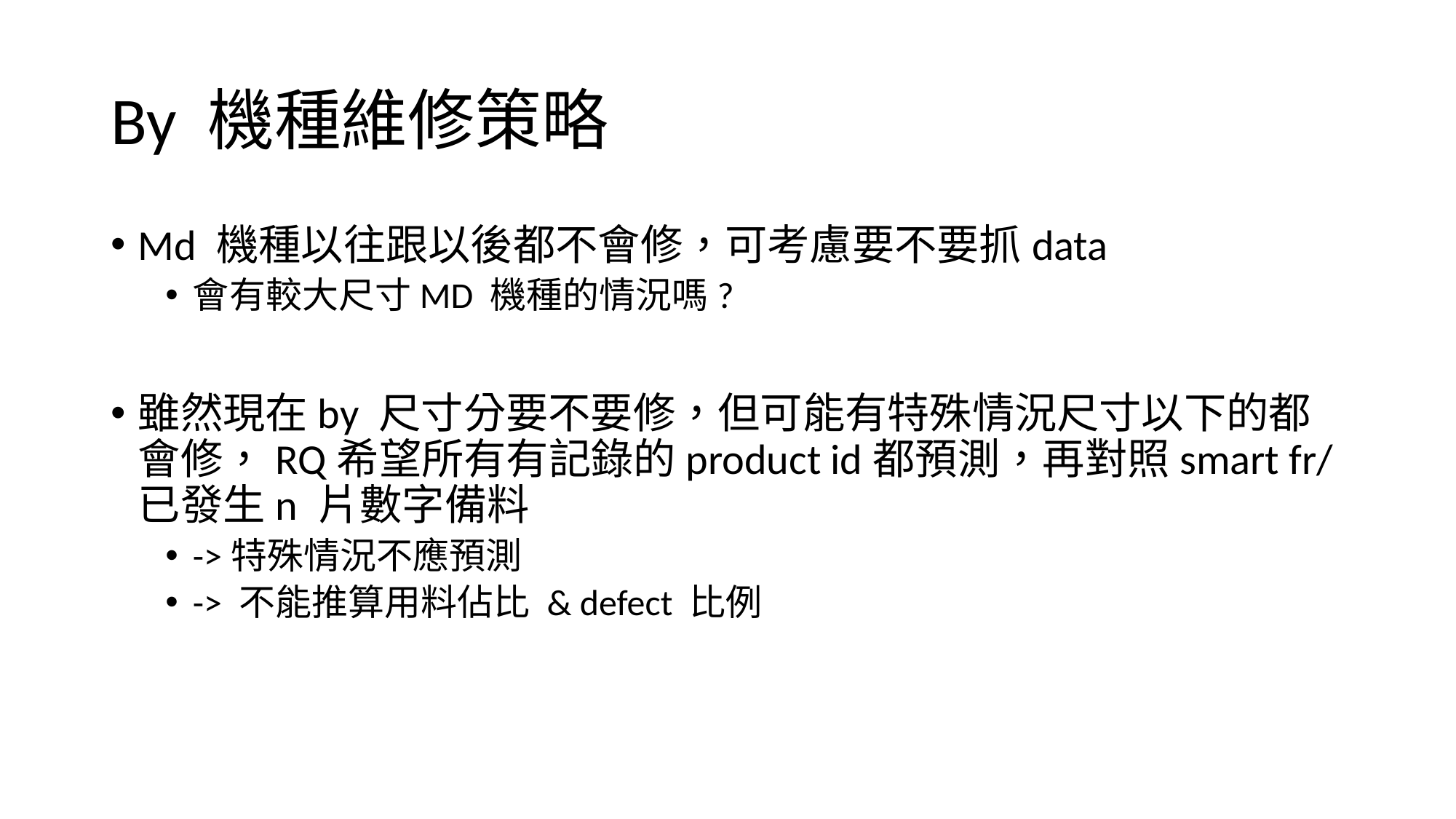

# By 機種維修策略
Md 機種以往跟以後都不會修，可考慮要不要抓data
會有較大尺寸MD 機種的情況嗎?

雖然現在by 尺寸分要不要修，但可能有特殊情況尺寸以下的都會修，RQ希望所有有記錄的product id都預測，再對照smart fr/ 已發生n 片數字備料
->特殊情況不應預測
-> 不能推算用料佔比 & defect 比例